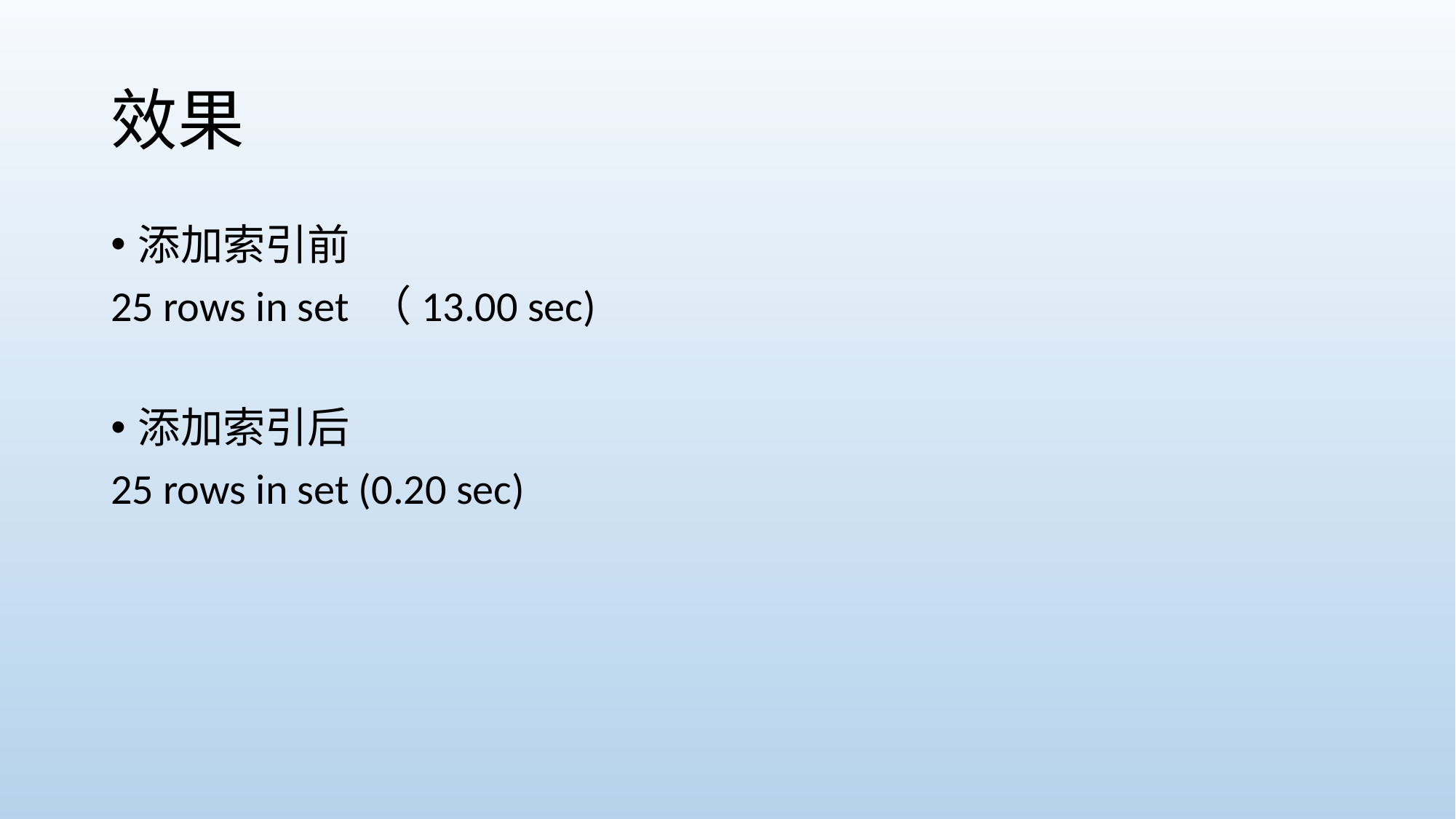

# 效果
添加索引前
25 rows in set （13.00 sec)

添加索引后
25 rows in set (0.20 sec)